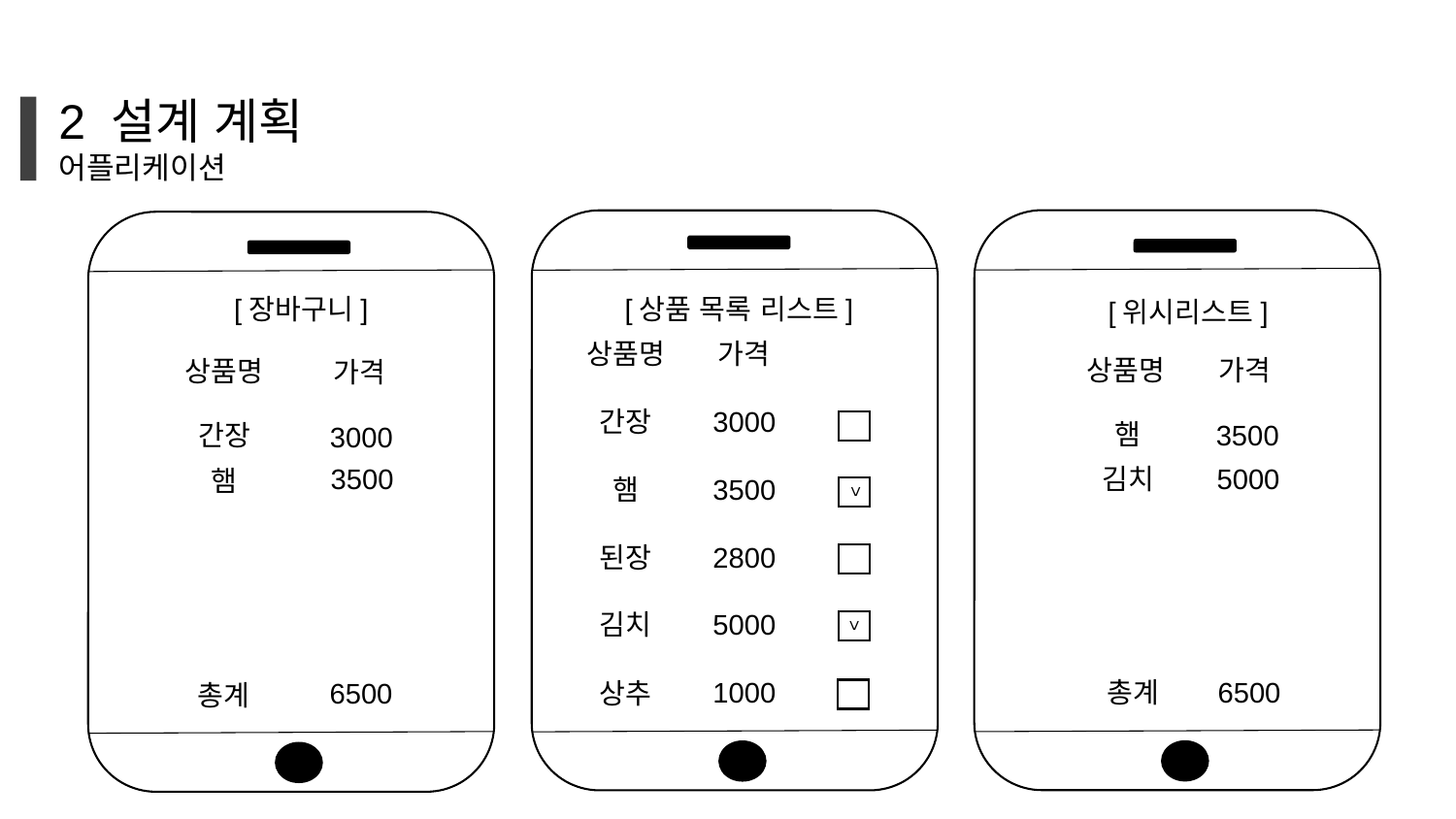

2 설계 계획
어플리케이션

[상품 목록 리스트]
[장바구니]
[위시리스트]
가격

3000

3500

2800

5000

1000
상품명

간장

햄

된장

김치

상추
상품명
가격
상품명
가격
햄

3500
간장
3000
5000
김치
3500
햄
<

<

6500
총계
6500
총계